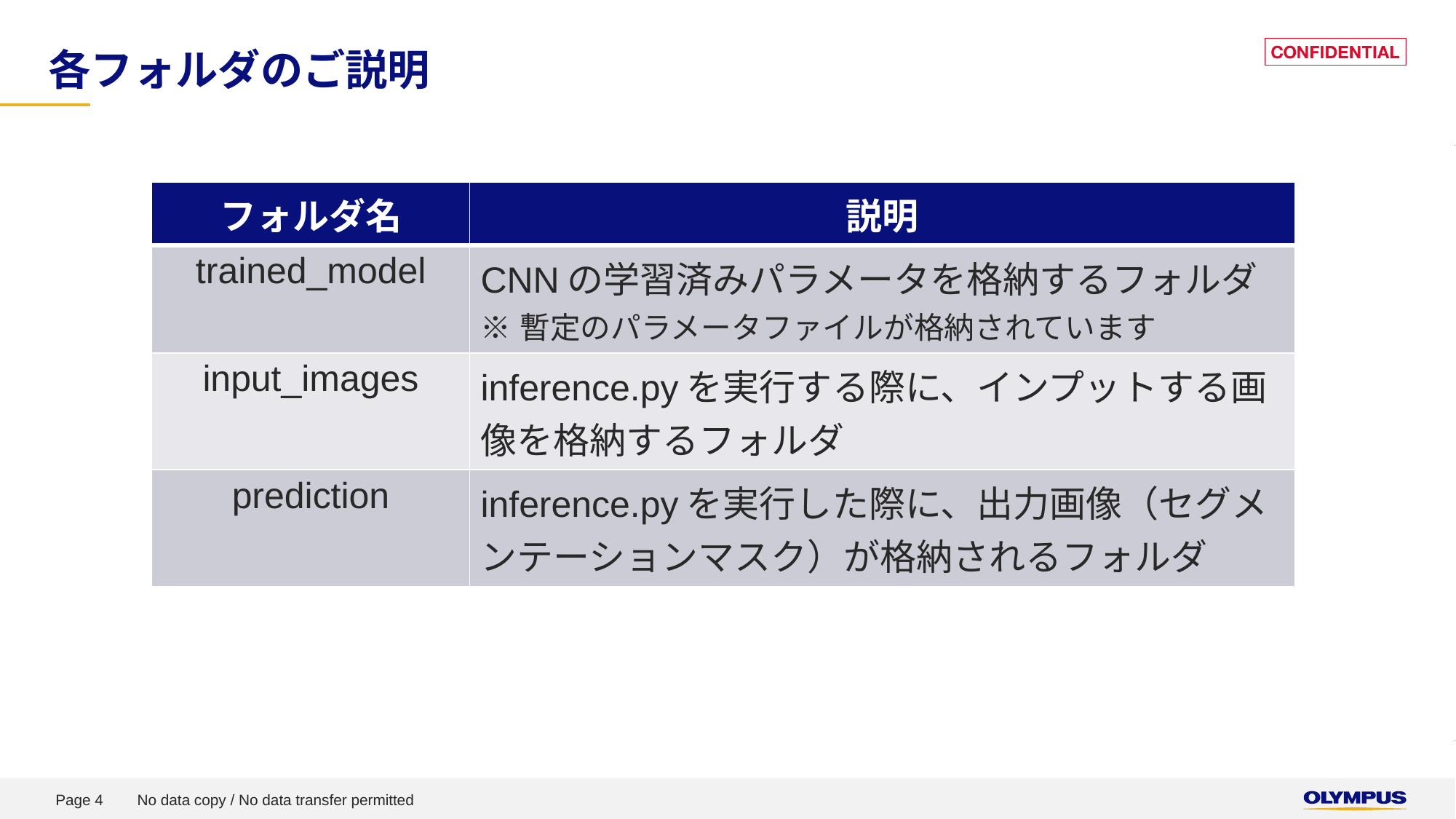

# 各フォルダのご説明
| フォルダ名 | 説明 |
| --- | --- |
| trained\_model | CNNの学習済みパラメータを格納するフォルダ ※暫定のパラメータファイルが格納されています |
| input\_images | inference.pyを実行する際に、インプットする画像を格納するフォルダ |
| prediction | inference.pyを実行した際に、出力画像（セグメンテーションマスク）が格納されるフォルダ |